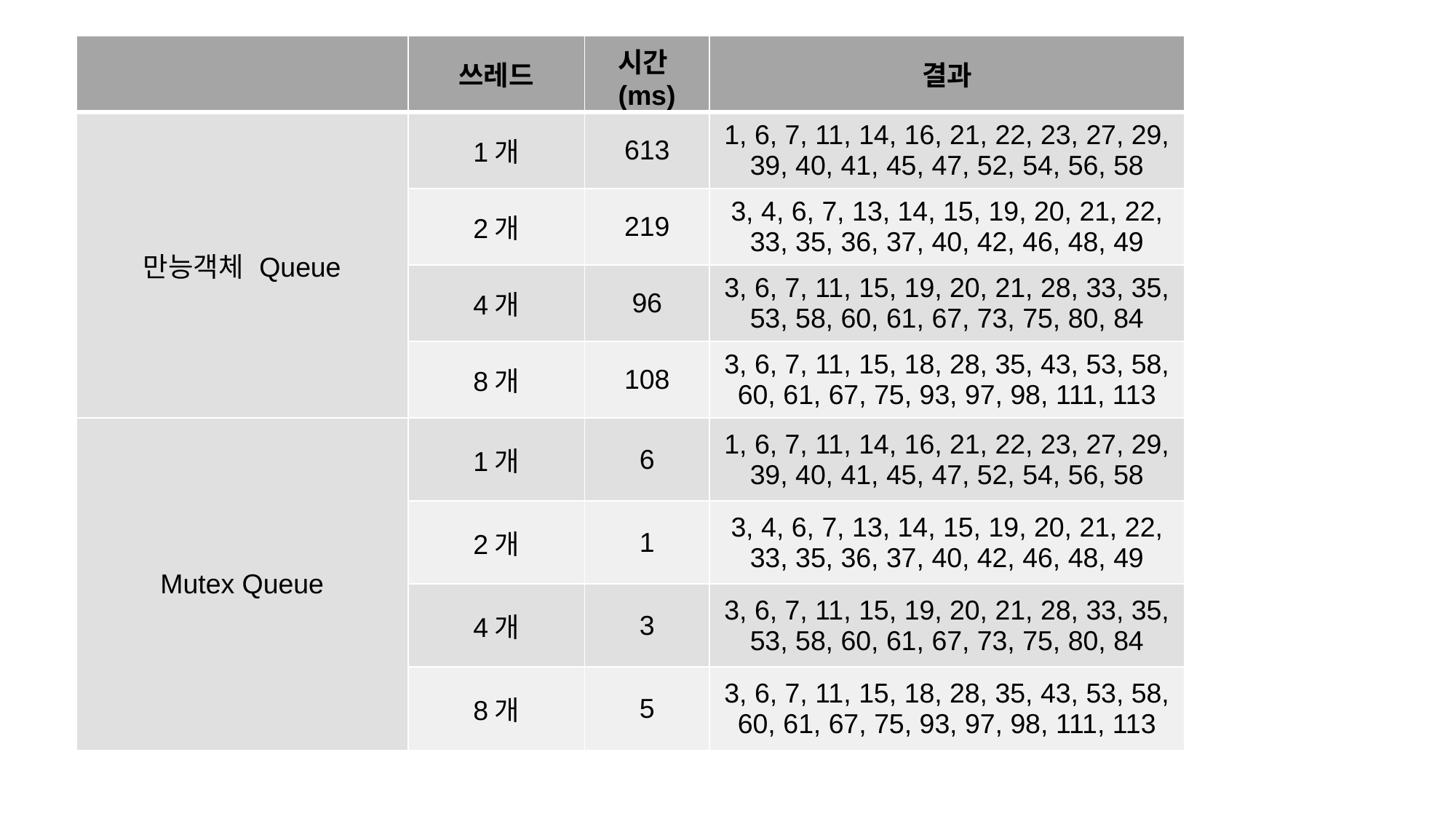

|  | 쓰레드 | 시간(ms) | 결과 |
| --- | --- | --- | --- |
| 만능객체 Queue | 1개 | 613 | 1, 6, 7, 11, 14, 16, 21, 22, 23, 27, 29, 39, 40, 41, 45, 47, 52, 54, 56, 58 |
|  | 2개 | 219 | 3, 4, 6, 7, 13, 14, 15, 19, 20, 21, 22, 33, 35, 36, 37, 40, 42, 46, 48, 49 |
|  | 4개 | 96 | 3, 6, 7, 11, 15, 19, 20, 21, 28, 33, 35, 53, 58, 60, 61, 67, 73, 75, 80, 84 |
|  | 8개 | 108 | 3, 6, 7, 11, 15, 18, 28, 35, 43, 53, 58, 60, 61, 67, 75, 93, 97, 98, 111, 113 |
| Mutex Queue | 1개 | 6 | 1, 6, 7, 11, 14, 16, 21, 22, 23, 27, 29, 39, 40, 41, 45, 47, 52, 54, 56, 58 |
|  | 2개 | 1 | 3, 4, 6, 7, 13, 14, 15, 19, 20, 21, 22, 33, 35, 36, 37, 40, 42, 46, 48, 49 |
|  | 4개 | 3 | 3, 6, 7, 11, 15, 19, 20, 21, 28, 33, 35, 53, 58, 60, 61, 67, 73, 75, 80, 84 |
|  | 8개 | 5 | 3, 6, 7, 11, 15, 18, 28, 35, 43, 53, 58, 60, 61, 67, 75, 93, 97, 98, 111, 113 |
<빵집 알고리즘>